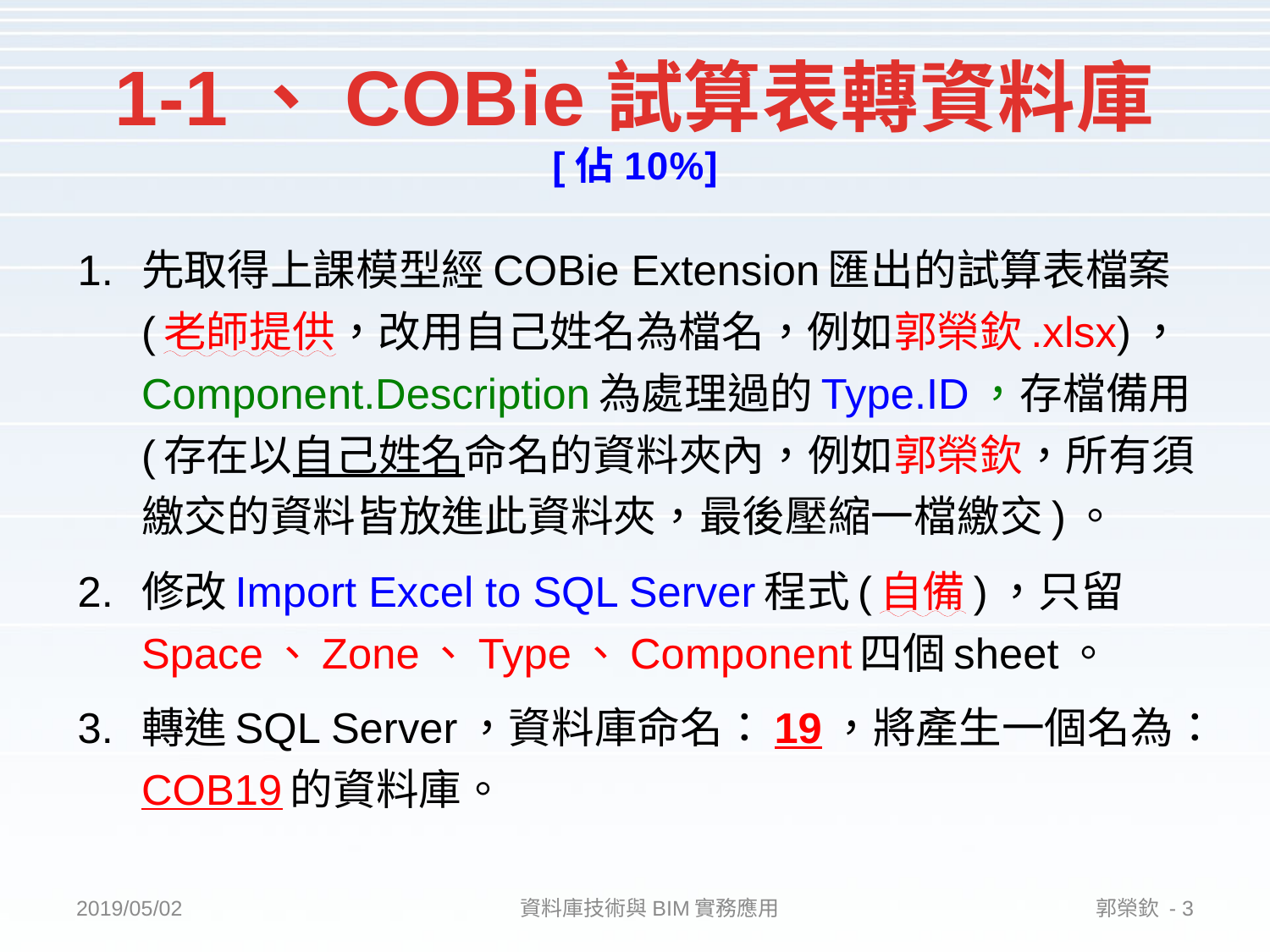

# 1-1、COBie試算表轉資料庫 [佔10%]
先取得上課模型經COBie Extension匯出的試算表檔案(老師提供，改用自己姓名為檔名，例如郭榮欽.xlsx)，Component.Description為處理過的Type.ID，存檔備用(存在以自己姓名命名的資料夾內，例如郭榮欽，所有須繳交的資料皆放進此資料夾，最後壓縮一檔繳交)。
修改Import Excel to SQL Server程式(自備)，只留Space、Zone、Type、Component四個sheet。
轉進SQL Server，資料庫命名：19，將產生一個名為：COB19的資料庫。

2019/05/02
資料庫技術與BIM實務應用
郭榮欽 - 3